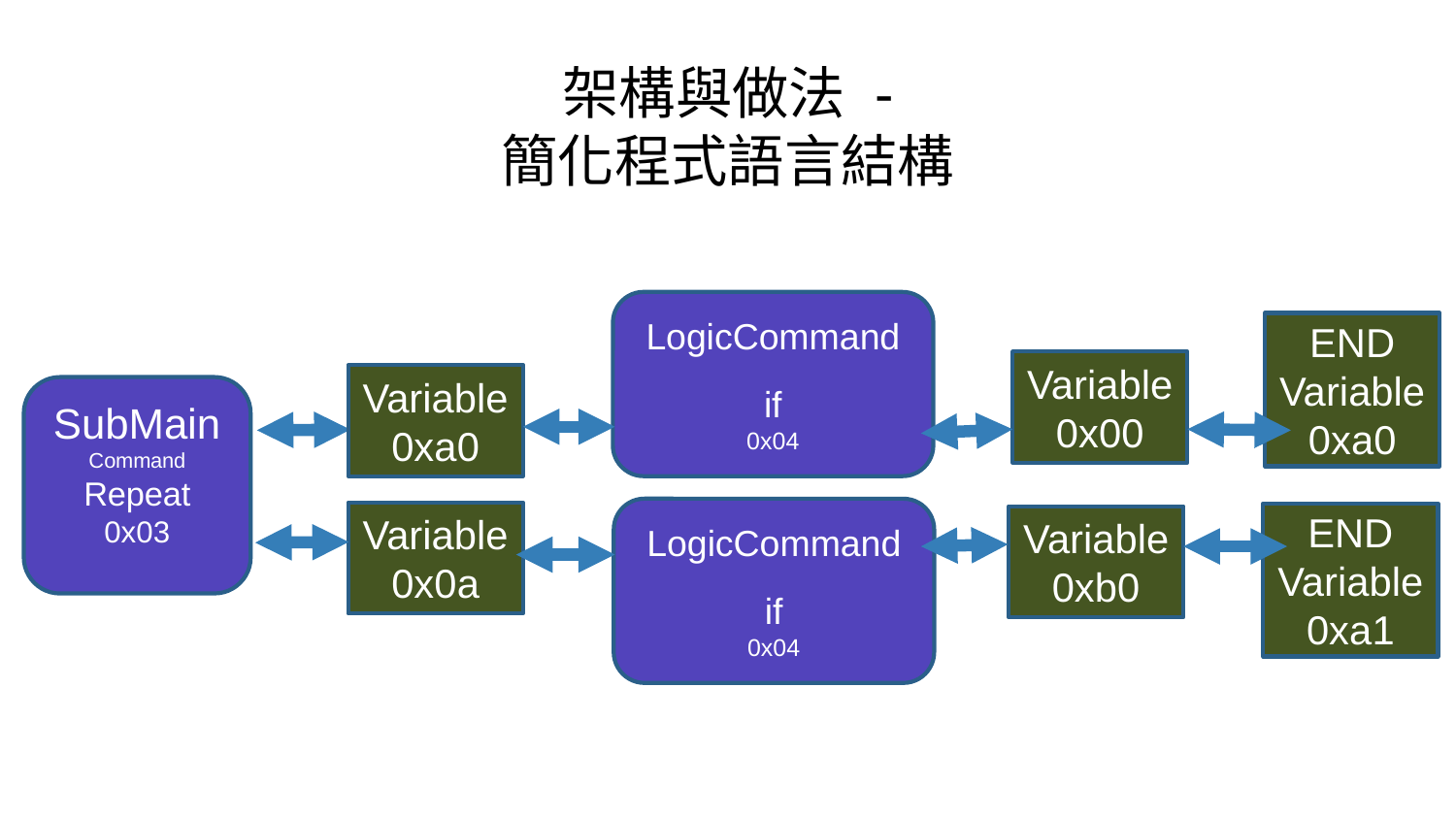

# 架構與做法 - 簡化程式語言結構

LogicCommand

if
0x04
END
Variable
0xa0
Variable
0x00
Variable
0xa0
SubMain
Command
Repeat
0x03

LogicCommand

if
0x04
Variable
0x0a
END
Variable
0xa1
Variable
0xb0